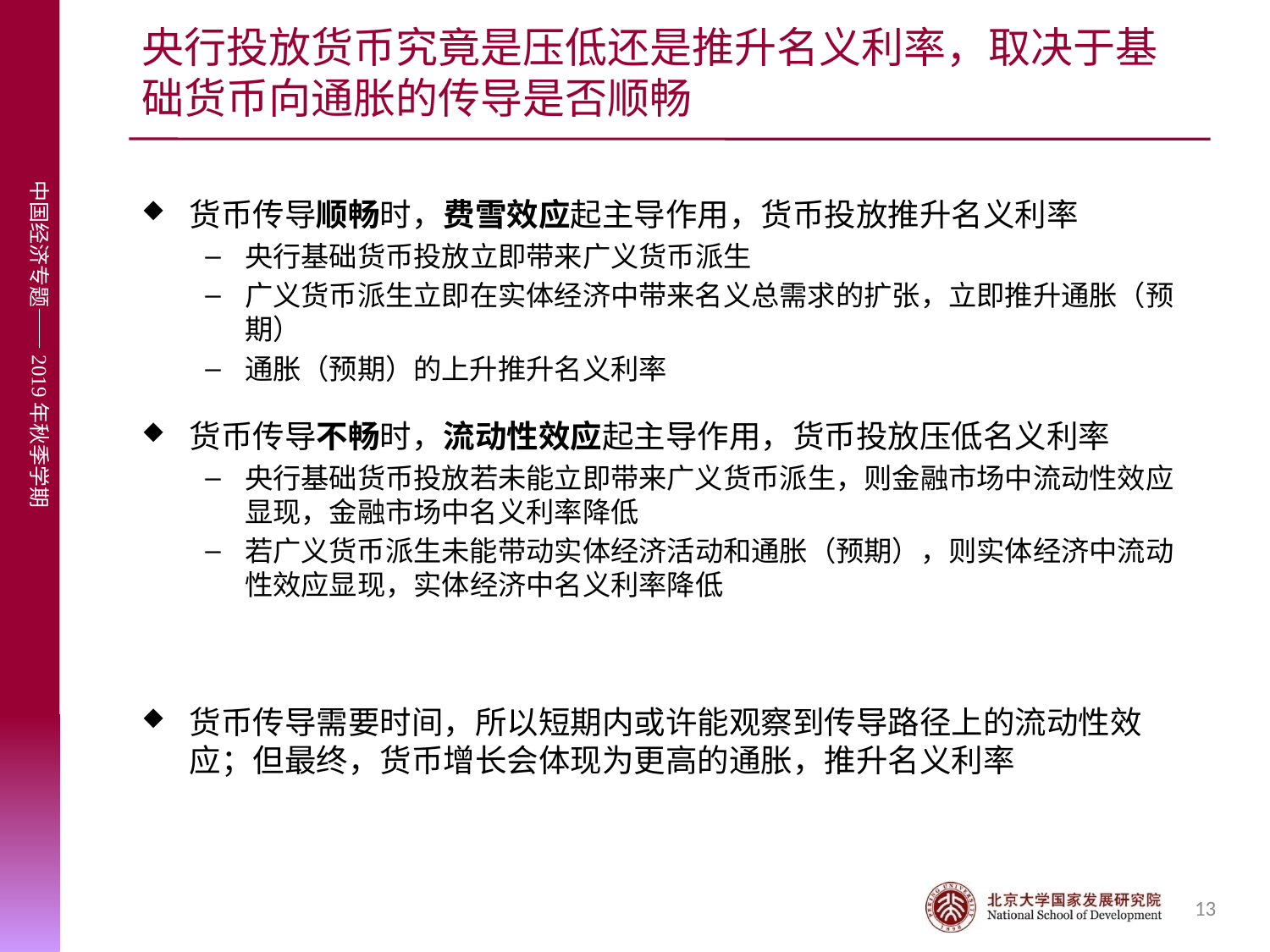

# 央行投放货币究竟是压低还是推升名义利率，取决于基础货币向通胀的传导是否顺畅
货币传导顺畅时，费雪效应起主导作用，货币投放推升名义利率
央行基础货币投放立即带来广义货币派生
广义货币派生立即在实体经济中带来名义总需求的扩张，立即推升通胀（预期）
通胀（预期）的上升推升名义利率
货币传导不畅时，流动性效应起主导作用，货币投放压低名义利率
央行基础货币投放若未能立即带来广义货币派生，则金融市场中流动性效应显现，金融市场中名义利率降低
若广义货币派生未能带动实体经济活动和通胀（预期），则实体经济中流动性效应显现，实体经济中名义利率降低

货币传导需要时间，所以短期内或许能观察到传导路径上的流动性效应；但最终，货币增长会体现为更高的通胀，推升名义利率
13